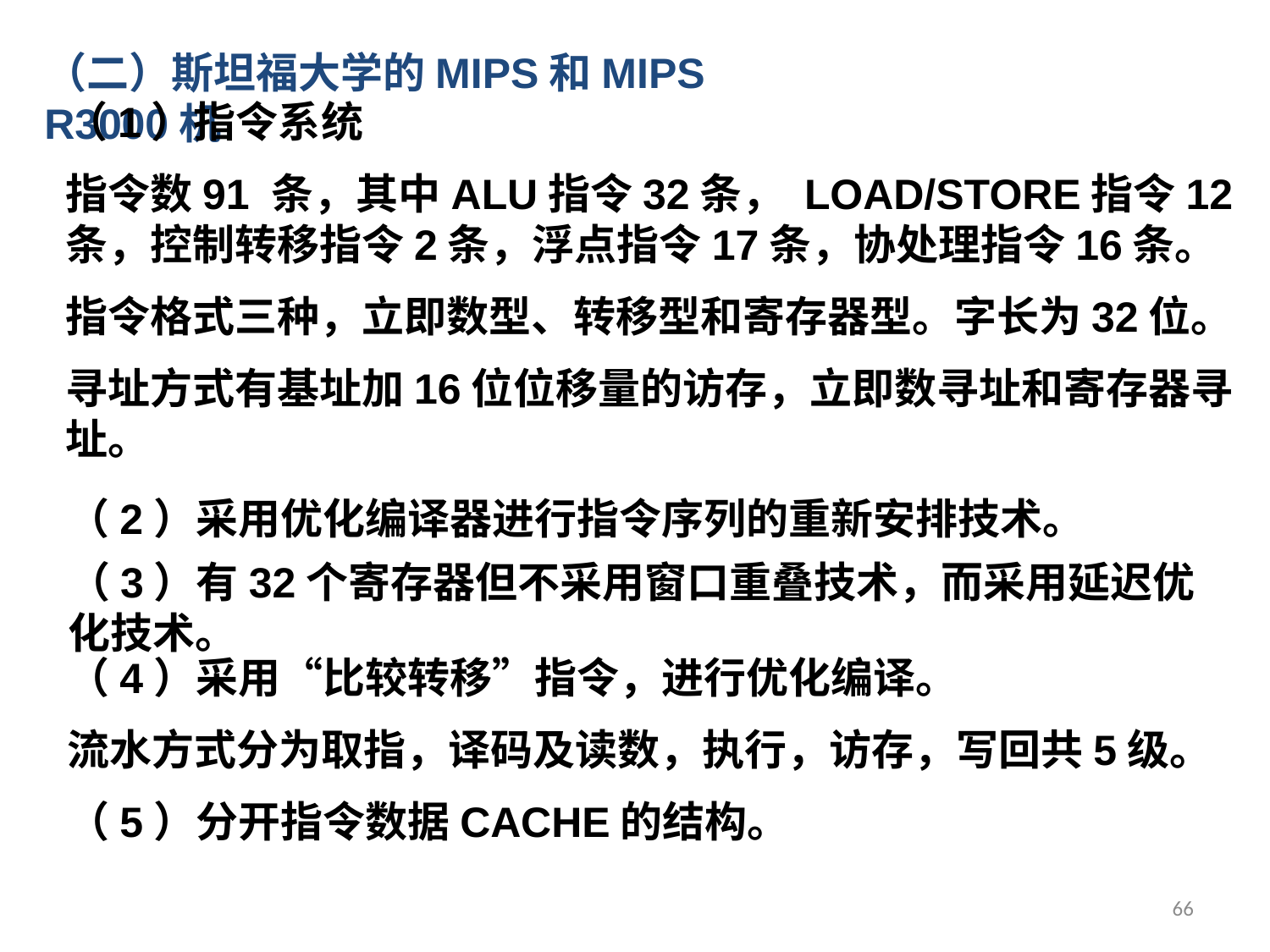

（二）斯坦福大学的MIPS和MIPS R3000机
（1）指令系统
指令数91 条，其中ALU指令32条， LOAD/STORE指令12条，控制转移指令2条，浮点指令17条，协处理指令16条。
指令格式三种，立即数型、转移型和寄存器型。字长为32位。
寻址方式有基址加16位位移量的访存，立即数寻址和寄存器寻址。
（2）采用优化编译器进行指令序列的重新安排技术。
（3）有32个寄存器但不采用窗口重叠技术，而采用延迟优化技术。
（4）采用“比较转移”指令，进行优化编译。
流水方式分为取指，译码及读数，执行，访存，写回共5级。
（5）分开指令数据CACHE的结构。
66